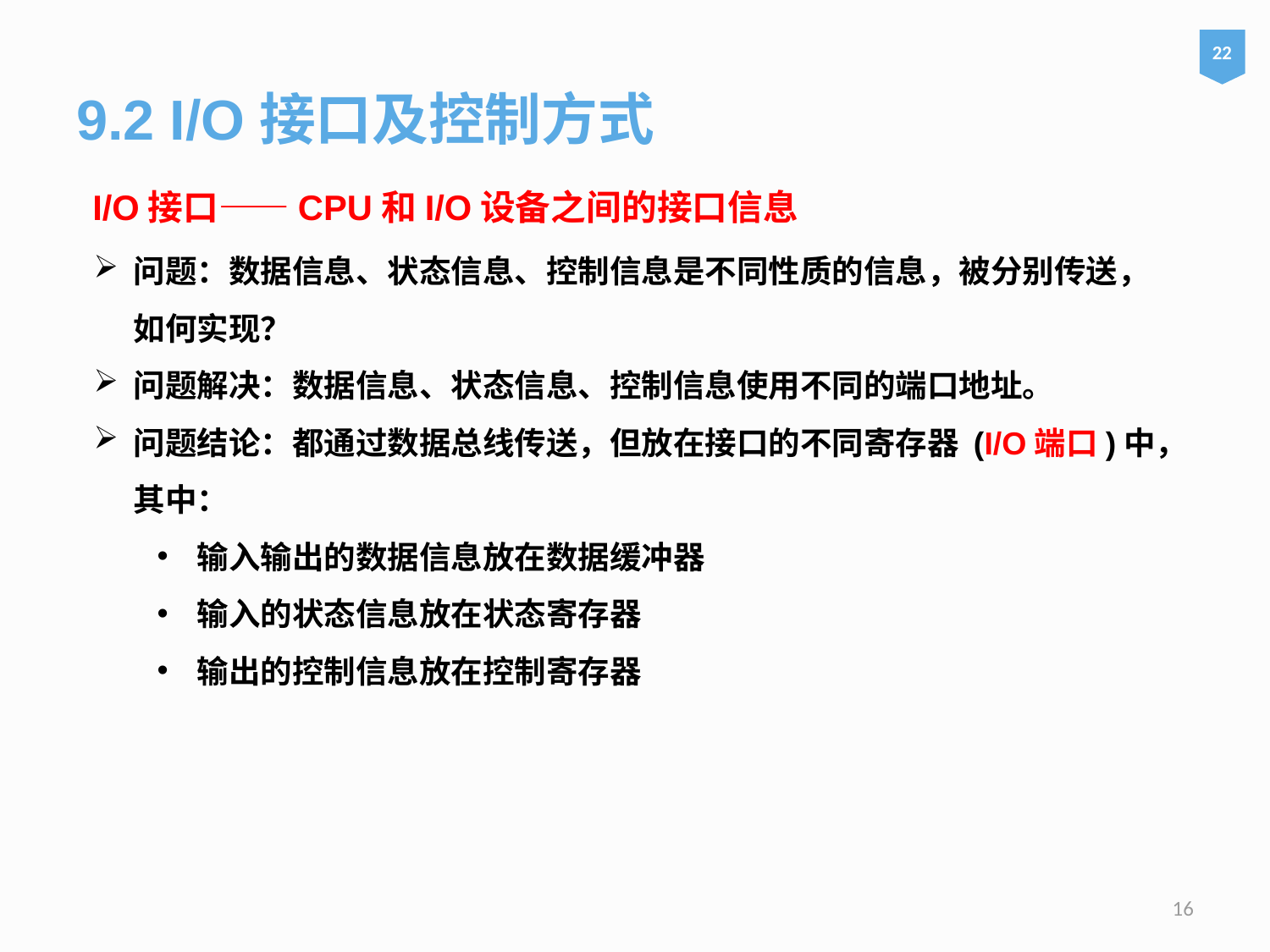

22
9.2 I/O接口及控制方式
I/O接口——CPU和I/O设备之间的接口信息
问题：数据信息、状态信息、控制信息是不同性质的信息，被分别传送，如何实现？
问题解决：数据信息、状态信息、控制信息使用不同的端口地址。
问题结论：都通过数据总线传送，但放在接口的不同寄存器 (I/O端口)中，其中：
输入输出的数据信息放在数据缓冲器
输入的状态信息放在状态寄存器
输出的控制信息放在控制寄存器
16